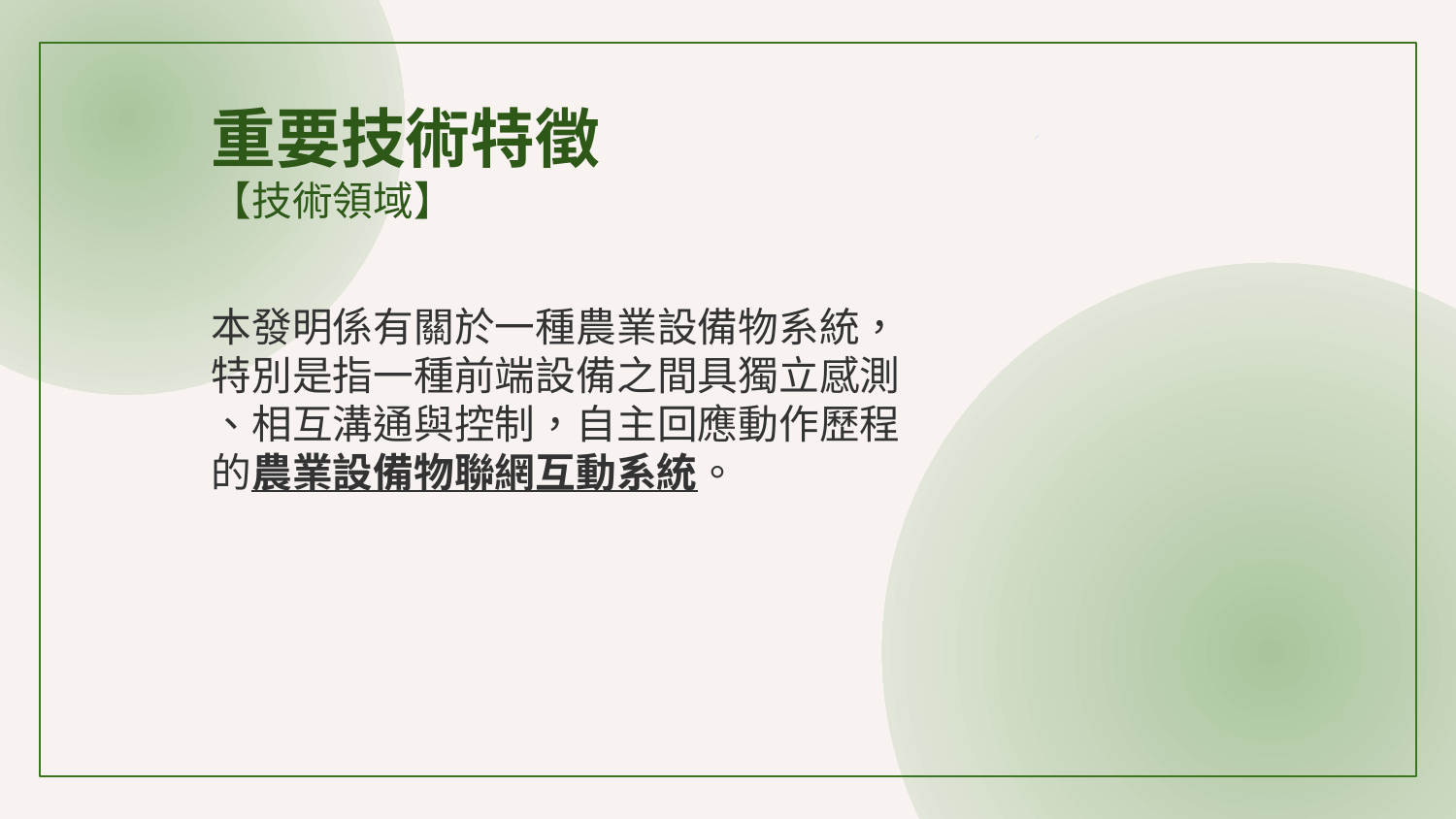

重要技術特徵
【技術領域】

本發明係有關於一種農業設備物系統，特別是指一種前端設備之間具獨立感測
、相互溝通與控制，自主回應動作歷程的農業設備物聯網互動系統。